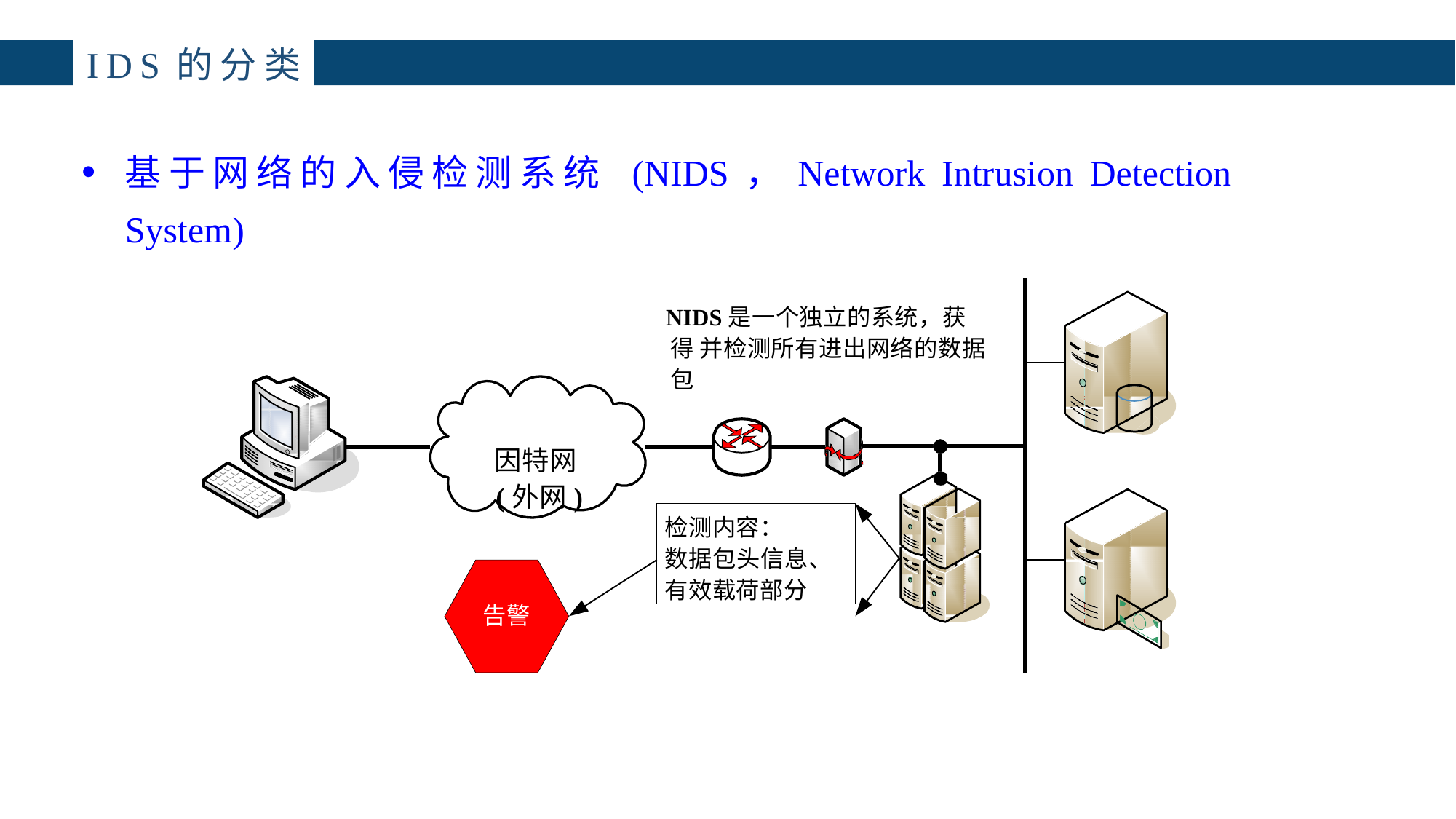

# IDS的分类
基于网络的入侵检测系统 (NIDS，Network Intrusion Detection System)

NIDS是一个独立的系统，获得 并检测所有进出网络的数据包

因特网
(外网)

检测内容：
数据包头信息、 有效载荷部分

告警